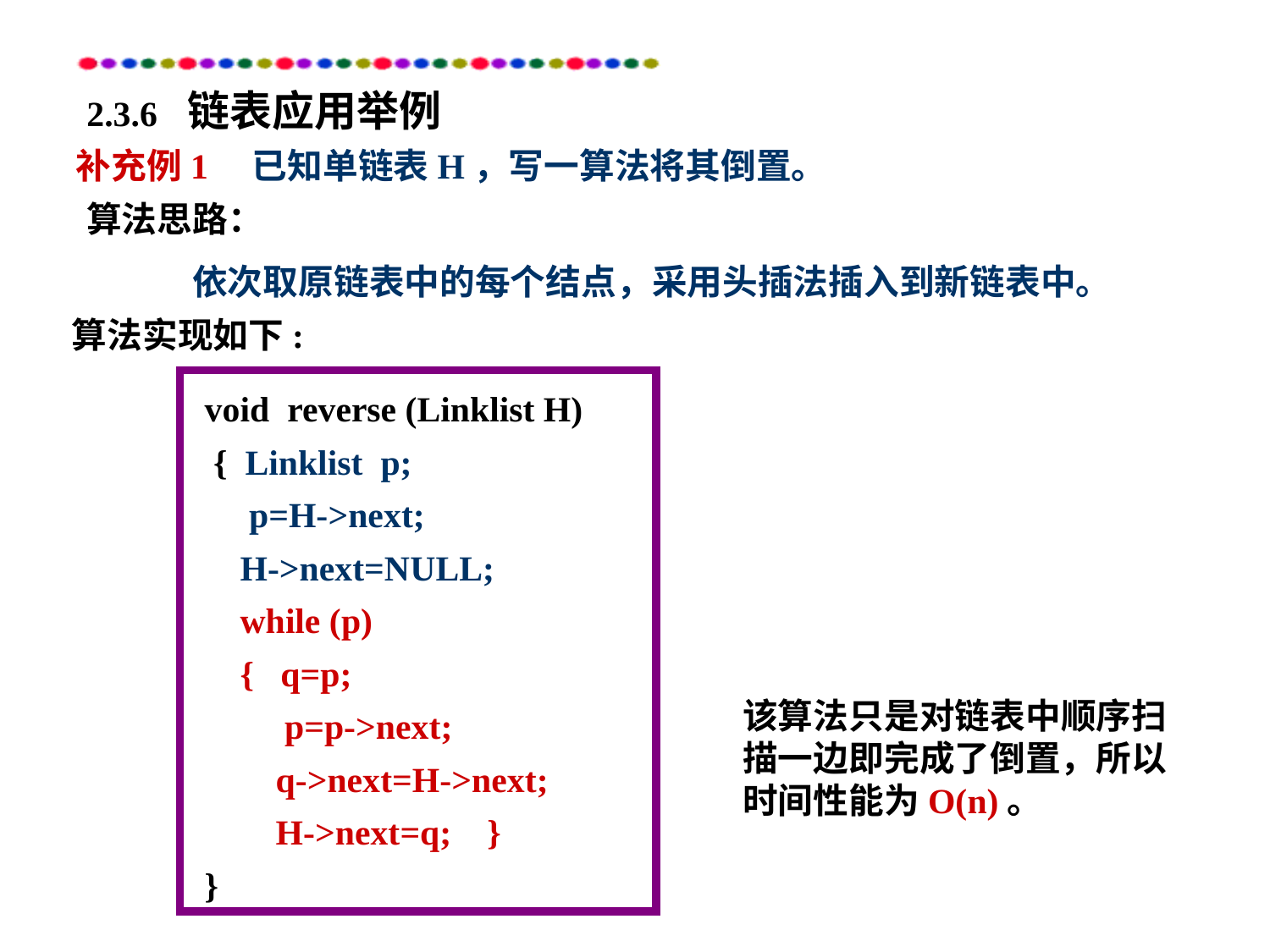

2.3.6  链表应用举例
补充例1    已知单链表H，写一算法将其倒置。
算法思路：
依次取原链表中的每个结点，采用头插法插入到新链表中。
算法实现如下:
void  reverse (Linklist H)
 {  Linklist  p;
     p=H->next;
    H->next=NULL;
    while (p)
    {   q=p;
         p=p->next;
        q->next=H->next;
        H->next=q;    }
}
该算法只是对链表中顺序扫描一边即完成了倒置，所以时间性能为O(n)。